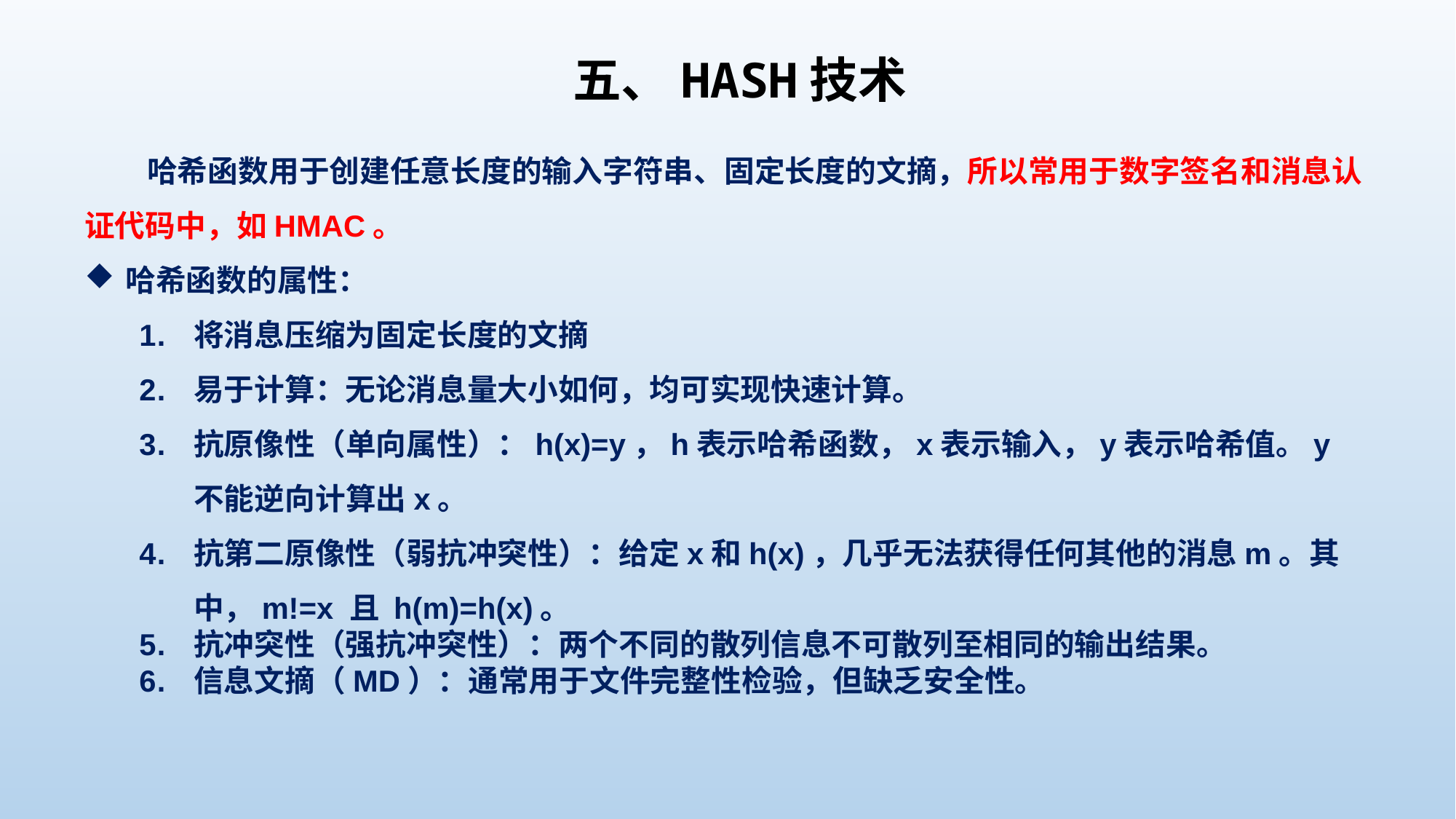

五、HASH技术
        哈希函数用于创建任意长度的输入字符串、固定长度的文摘，所以常用于数字签名和消息认证代码中，如HMAC。
哈希函数的属性：
将消息压缩为固定长度的文摘
易于计算：无论消息量大小如何，均可实现快速计算。
抗原像性（单向属性）：h(x)=y，h表示哈希函数，x表示输入，y表示哈希值。y不能逆向计算出x。
抗第二原像性（弱抗冲突性）：给定x和h(x)，几乎无法获得任何其他的消息m。其中，m!=x 且 h(m)=h(x)。
抗冲突性（强抗冲突性）：两个不同的散列信息不可散列至相同的输出结果。
信息文摘（MD）：通常用于文件完整性检验，但缺乏安全性。